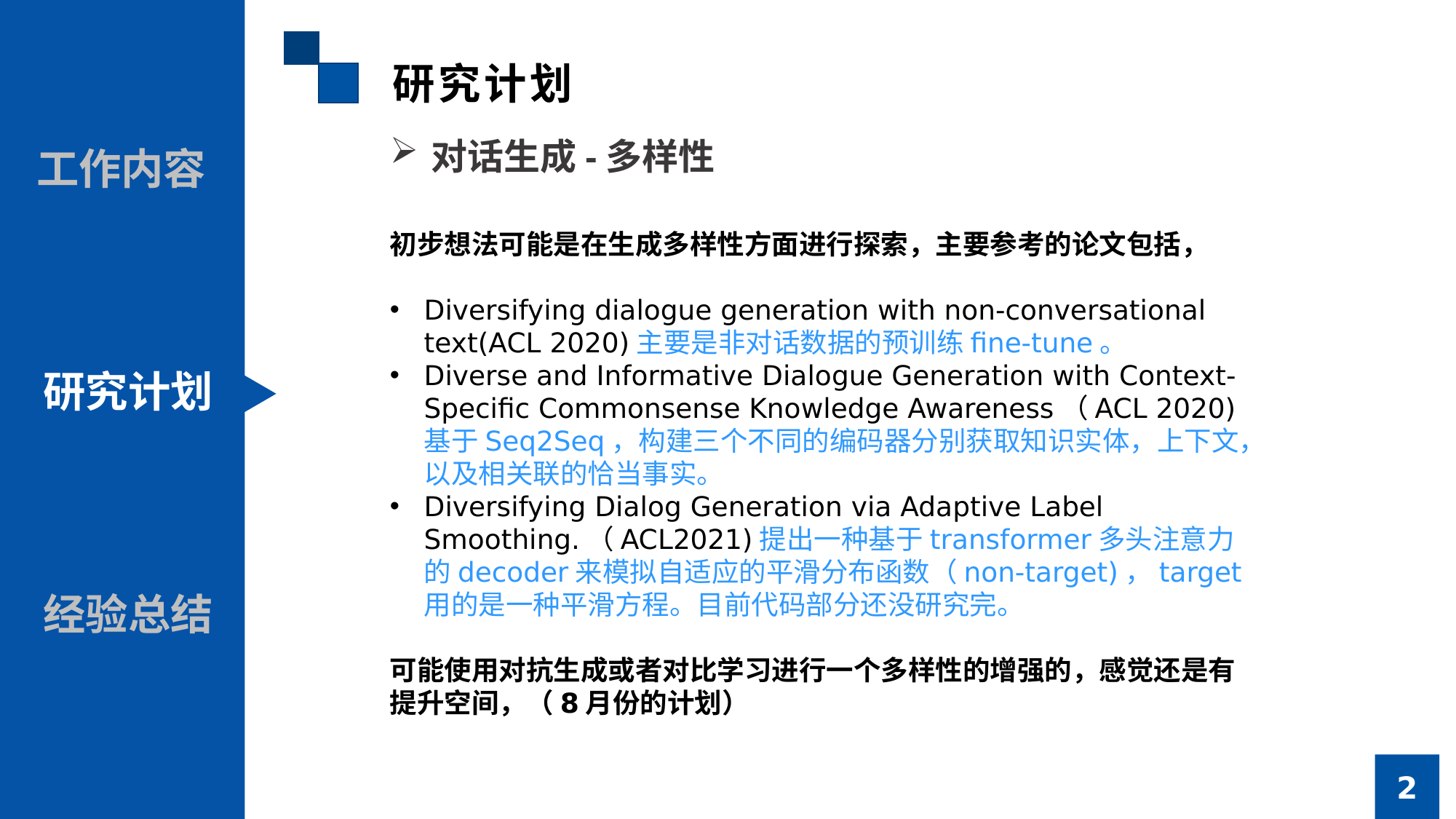

研究计划

对话生成-多样性
工作内容
初步想法可能是在生成多样性方面进行探索，主要参考的论文包括，

Diversifying dialogue generation with non-conversational text(ACL 2020)主要是非对话数据的预训练fine-tune。
Diverse and Informative Dialogue Generation with Context-Specific Commonsense Knowledge Awareness（ACL 2020)基于Seq2Seq，构建三个不同的编码器分别获取知识实体，上下文，以及相关联的恰当事实。
Diversifying Dialog Generation via Adaptive Label Smoothing.（ACL2021)提出一种基于transformer多头注意力的decoder来模拟自适应的平滑分布函数（non-target)，target用的是一种平滑方程。目前代码部分还没研究完。

可能使用对抗生成或者对比学习进行一个多样性的增强的，感觉还是有提升空间，（8月份的计划）

研究计划

经验总结
2